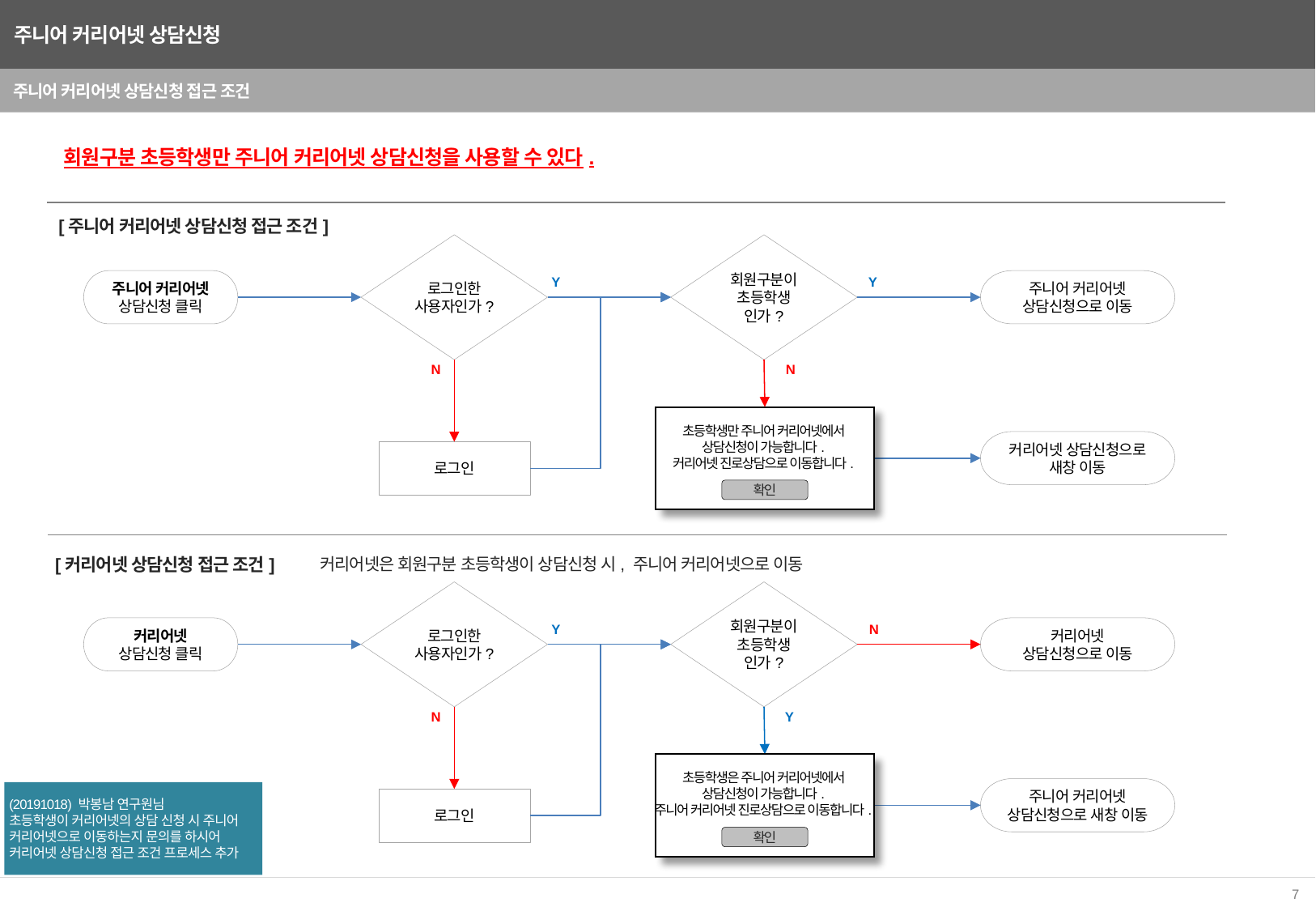

# 주니어 커리어넷 상담신청
주니어 커리어넷 상담신청 접근 조건
회원구분 초등학생만 주니어 커리어넷 상담신청을 사용할 수 있다.
[주니어 커리어넷 상담신청 접근 조건]
로그인한
사용자인가?
회원구분이
초등학생
인가?
Y
Y
주니어 커리어넷
상담신청으로 이동
주니어 커리어넷
상담신청 클릭
N
N

초등학생만 주니어 커리어넷에서 상담신청이 가능합니다.
커리어넷 진로상담으로 이동합니다.
확인
커리어넷 상담신청으로
새창 이동
로그인
[커리어넷 상담신청 접근 조건]
커리어넷은 회원구분 초등학생이 상담신청 시, 주니어 커리어넷으로 이동
로그인한
사용자인가?
회원구분이
초등학생
인가?
Y
N
커리어넷
상담신청으로 이동
커리어넷
상담신청 클릭
N
Y

초등학생은 주니어 커리어넷에서 상담신청이 가능합니다.
주니어 커리어넷 진로상담으로 이동합니다.
확인
주니어 커리어넷
상담신청으로 새창 이동
(20191018) 박봉남 연구원님
초등학생이 커리어넷의 상담 신청 시 주니어 커리어넷으로 이동하는지 문의를 하시어 커리어넷 상담신청 접근 조건 프로세스 추가
로그인